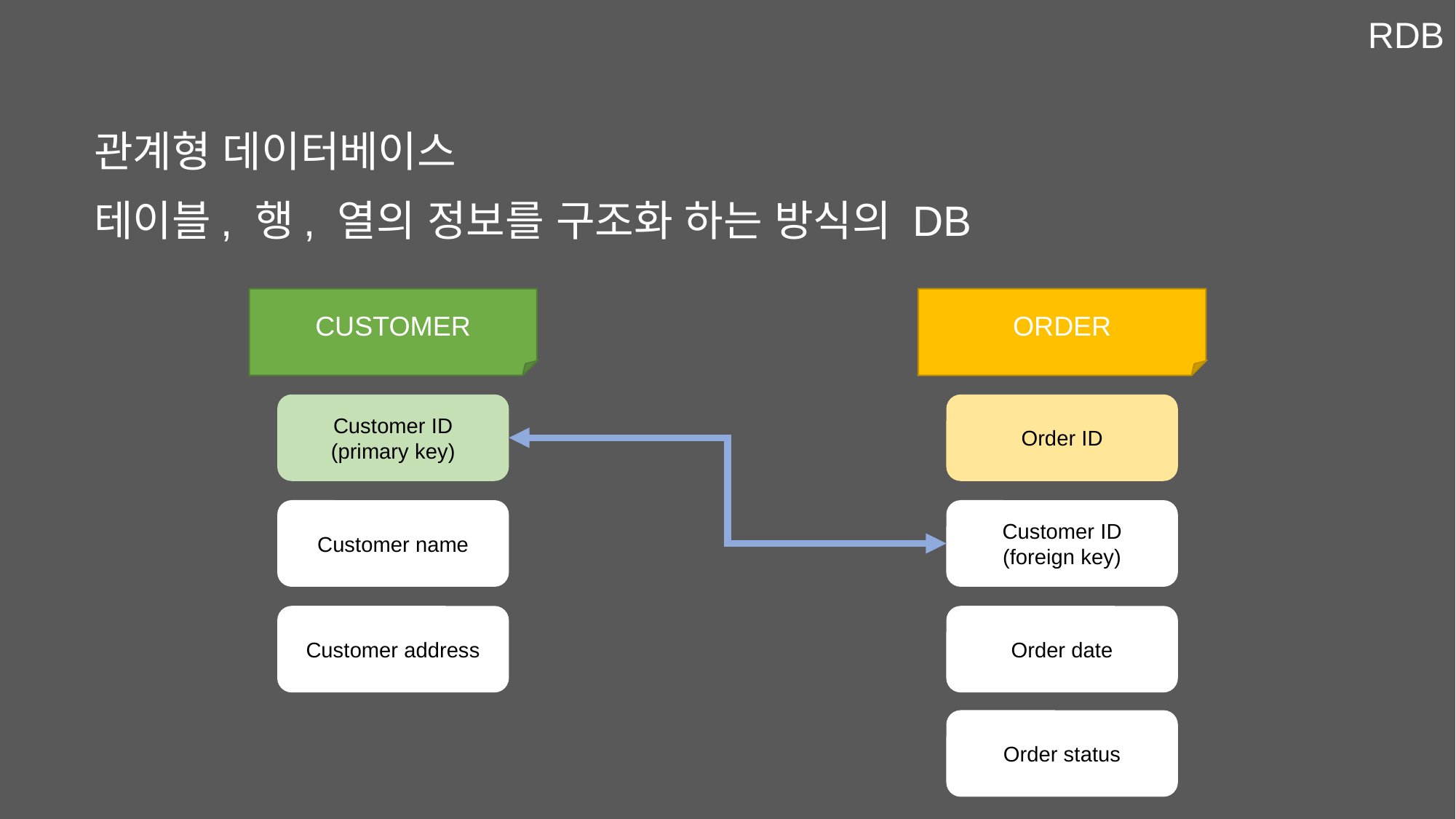

RDB
관계형 데이터베이스
테이블, 행, 열의 정보를 구조화 하는 방식의 DB
CUSTOMER
ORDER
Order ID
Customer ID
(primary key)
Customer ID
(foreign key)
Customer name
Customer address
Order date
Order status